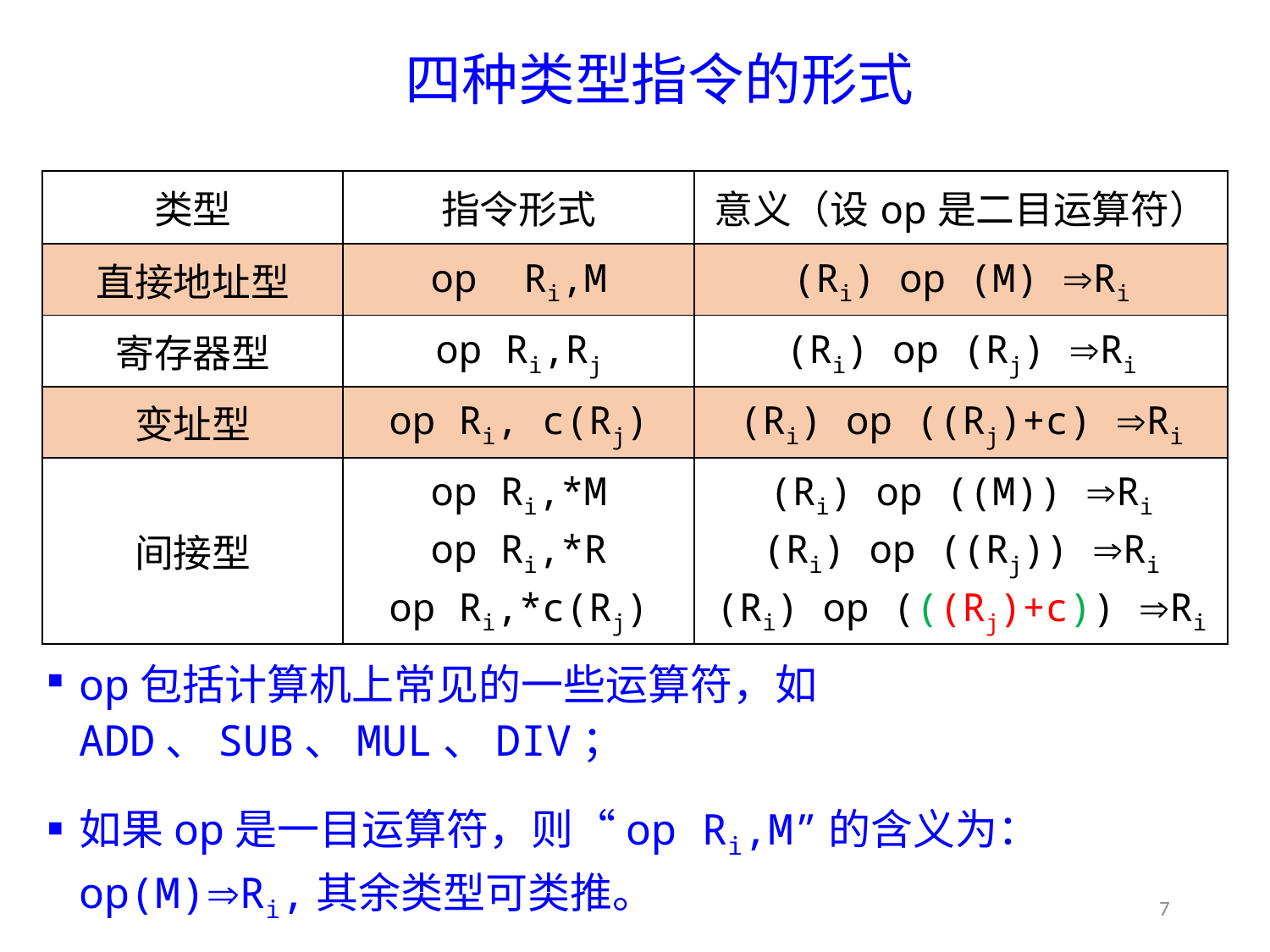

# 四种类型指令的形式
| 类型 | 指令形式 | 意义（设op是二目运算符） |
| --- | --- | --- |
| 直接地址型 | op Ri,M | (Ri) op (M) ⇒Ri |
| 寄存器型 | op Ri,Rj | (Ri) op (Rj) ⇒Ri |
| 变址型 | op Ri, c(Rj) | (Ri) op ((Rj)+c) ⇒Ri |
| 间接型 | op Ri,\*M op Ri,\*R op Ri,\*c(Rj) | (Ri) op ((M)) ⇒Ri (Ri) op ((Rj)) ⇒Ri (Ri) op (((Rj)+c)) ⇒Ri |
op包括计算机上常见的一些运算符，如ADD、SUB、MUL、DIV；
如果op是一目运算符，则“op Ri,M”的含义为：op(M)⇒Ri,其余类型可类推。
7